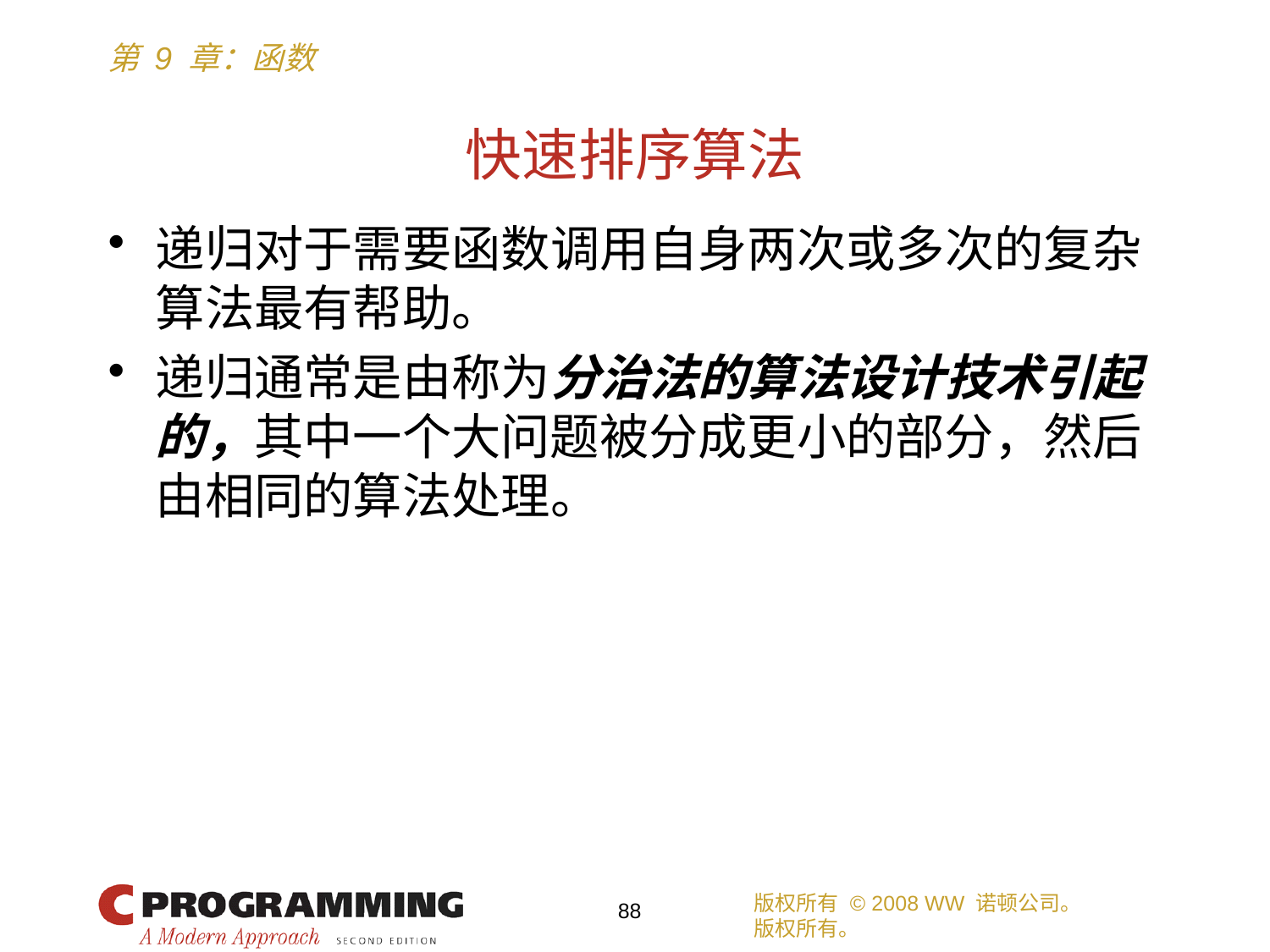

# 快速排序算法
递归对于需要函数调用自身两次或多次的复杂算法最有帮助。
递归通常是由称为分治法的算法设计技术引起的，其中一个大问题被分成更小的部分，然后由相同的算法处理。
版权所有 © 2008 WW 诺顿公司。
版权所有。
88